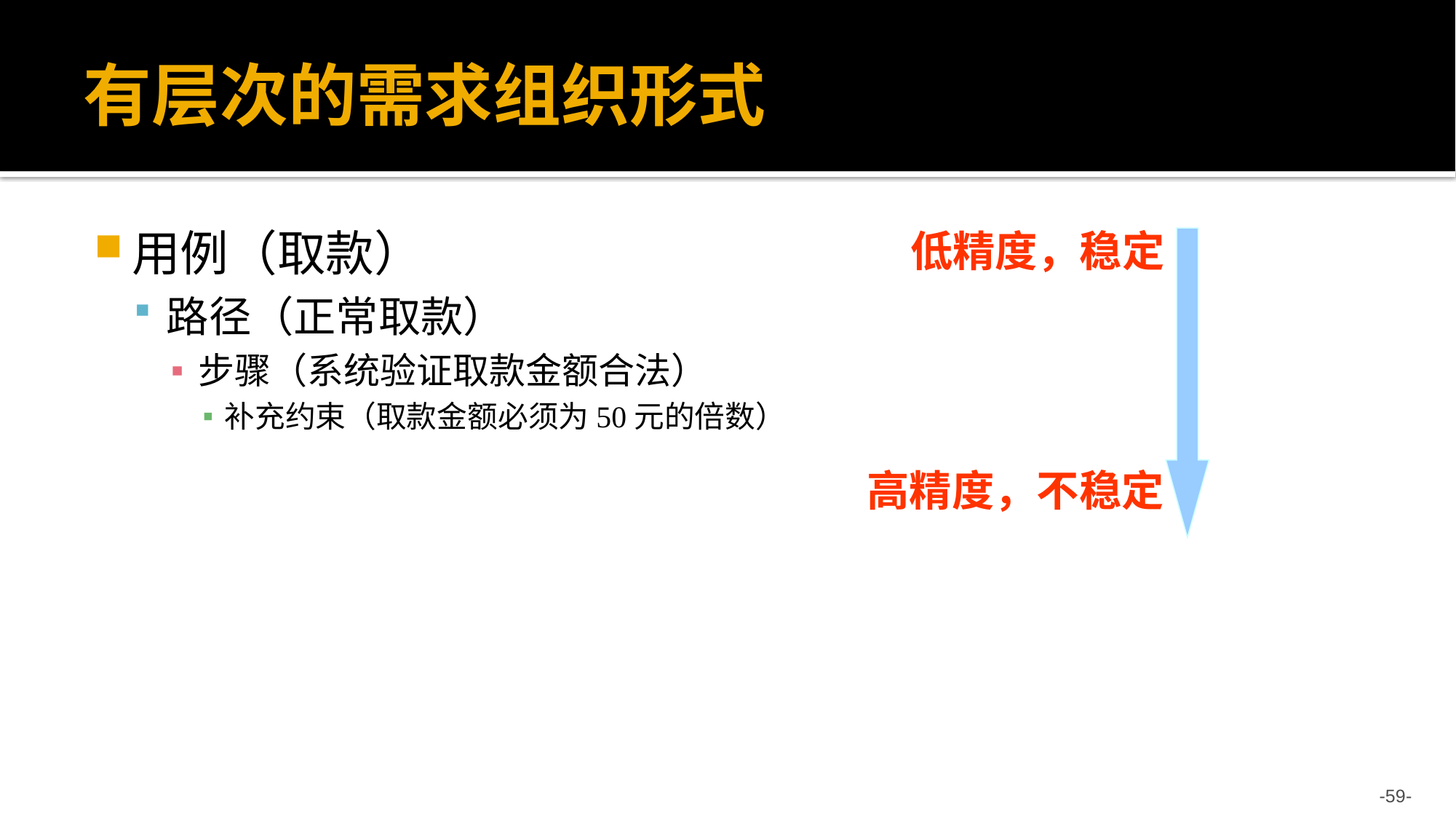

# 有层次的需求组织形式
用例（取款）
路径（正常取款）
步骤（系统验证取款金额合法）
补充约束（取款金额必须为50元的倍数）
低精度，稳定

高精度，不稳定
-59-